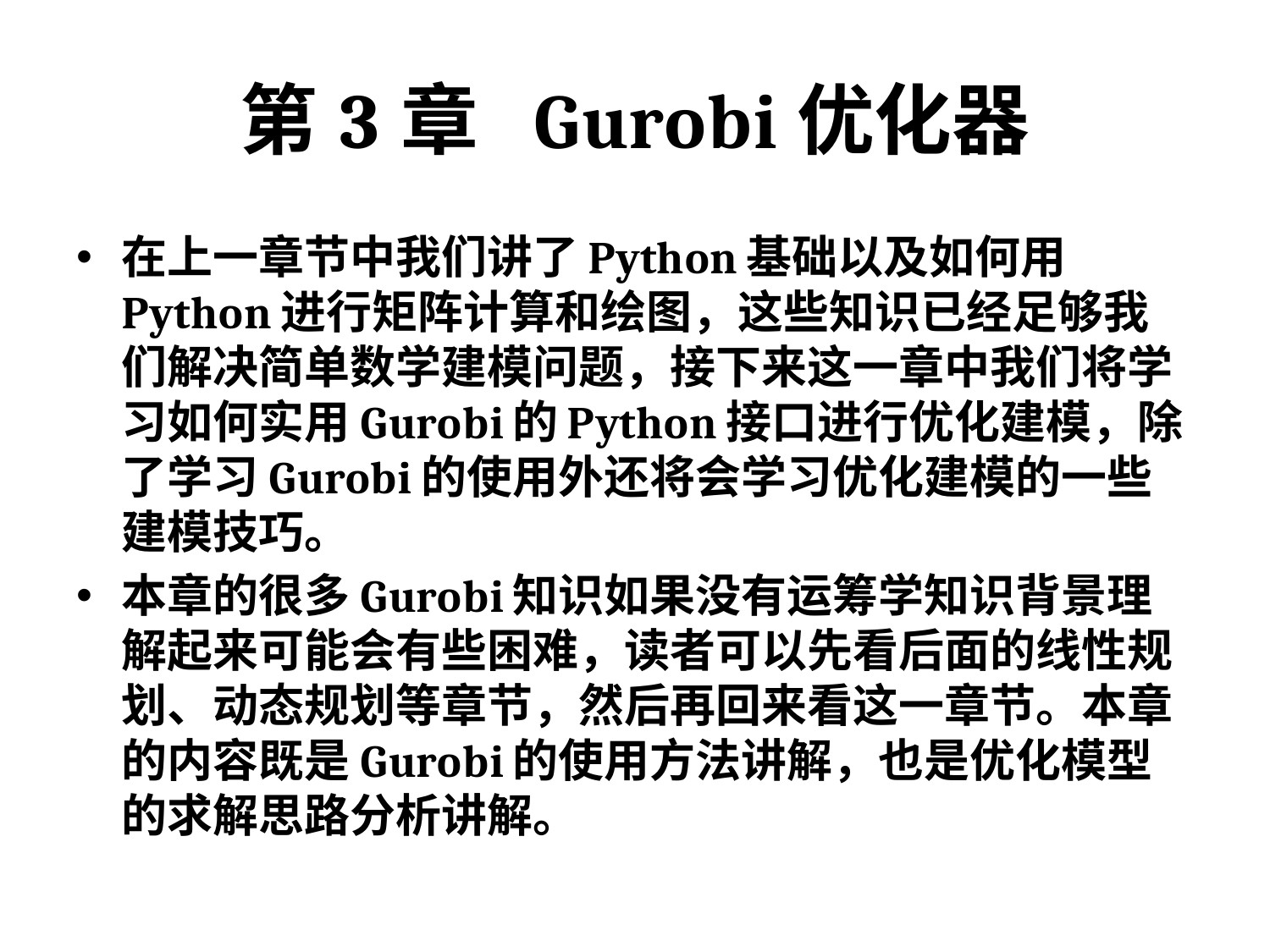

# 第3章  Gurobi优化器
在上一章节中我们讲了Python基础以及如何用Python进行矩阵计算和绘图，这些知识已经足够我们解决简单数学建模问题，接下来这一章中我们将学习如何实用Gurobi的Python接口进行优化建模，除了学习Gurobi的使用外还将会学习优化建模的一些建模技巧。
本章的很多Gurobi知识如果没有运筹学知识背景理解起来可能会有些困难，读者可以先看后面的线性规划、动态规划等章节，然后再回来看这一章节。本章的内容既是Gurobi的使用方法讲解，也是优化模型的求解思路分析讲解。